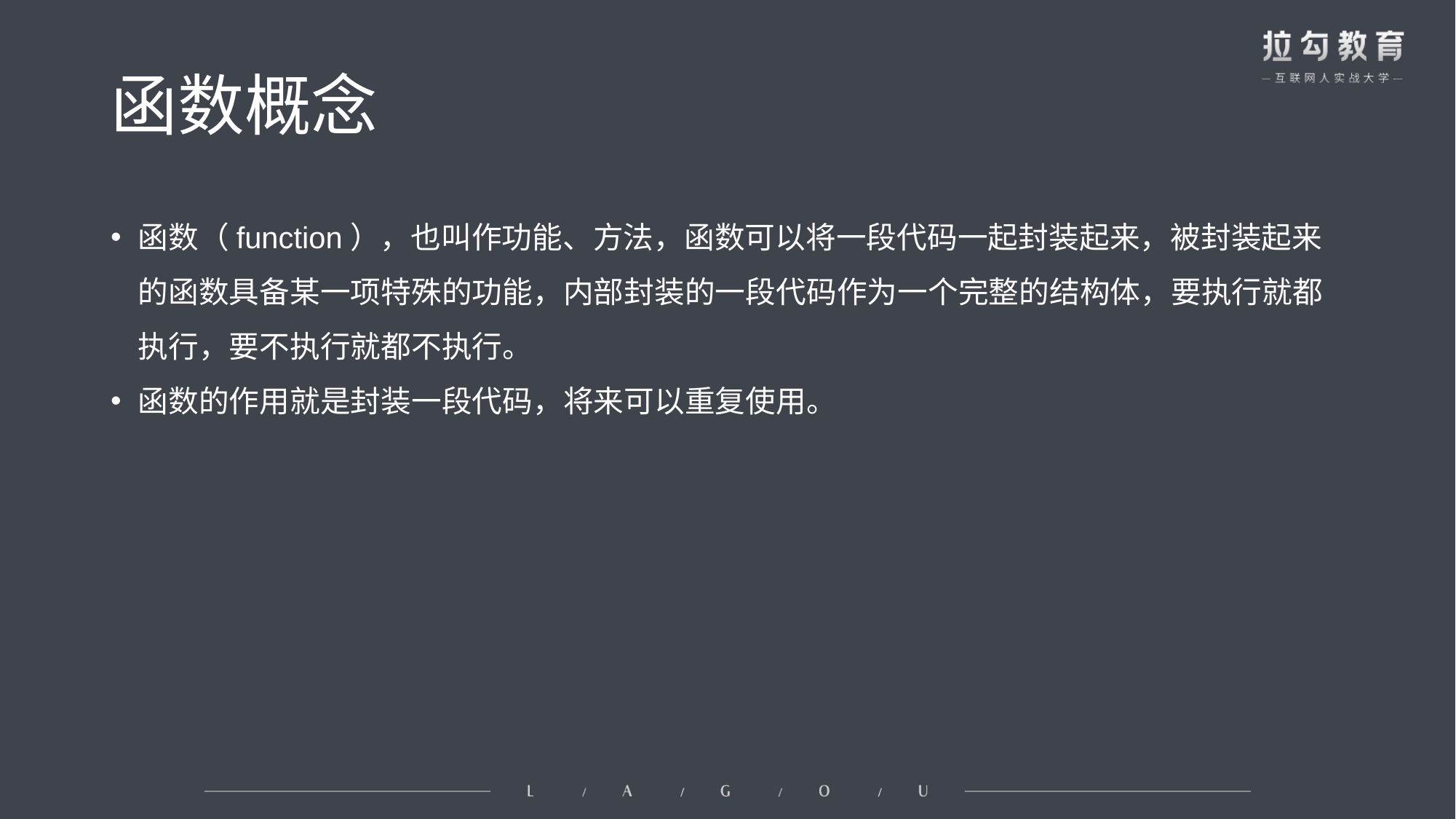

# 函数概念
函数（function），也叫作功能、方法，函数可以将一段代码一起封装起来，被封装起来的函数具备某一项特殊的功能，内部封装的一段代码作为一个完整的结构体，要执行就都执行，要不执行就都不执行。
函数的作用就是封装一段代码，将来可以重复使用。